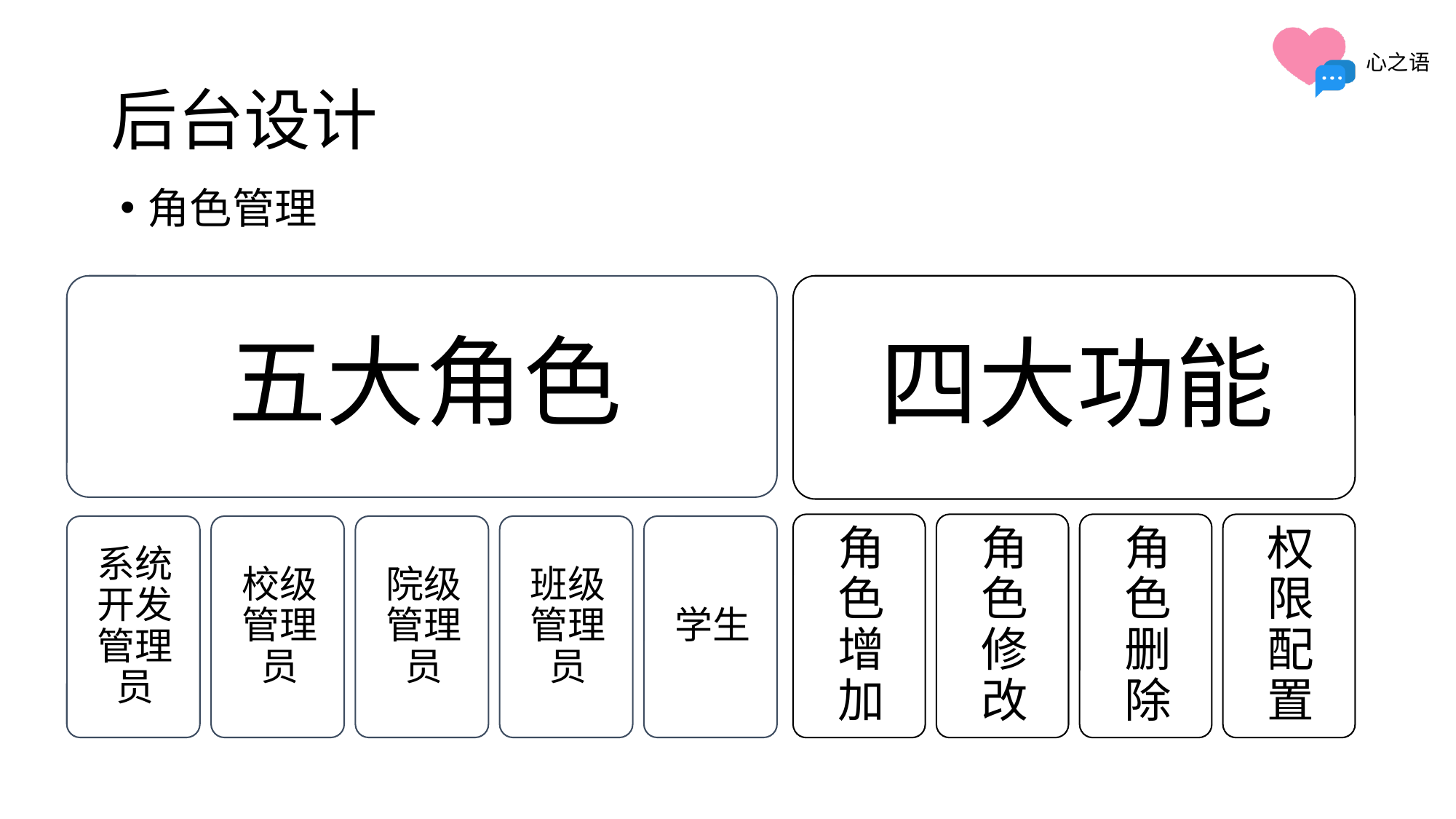

# 后台设计
角色管理

五大角色
系统开发管理员
校级管理员
院级管理员
班级管理员
学生
四大功能
角色增加
角色修改
角色删除
权限配置